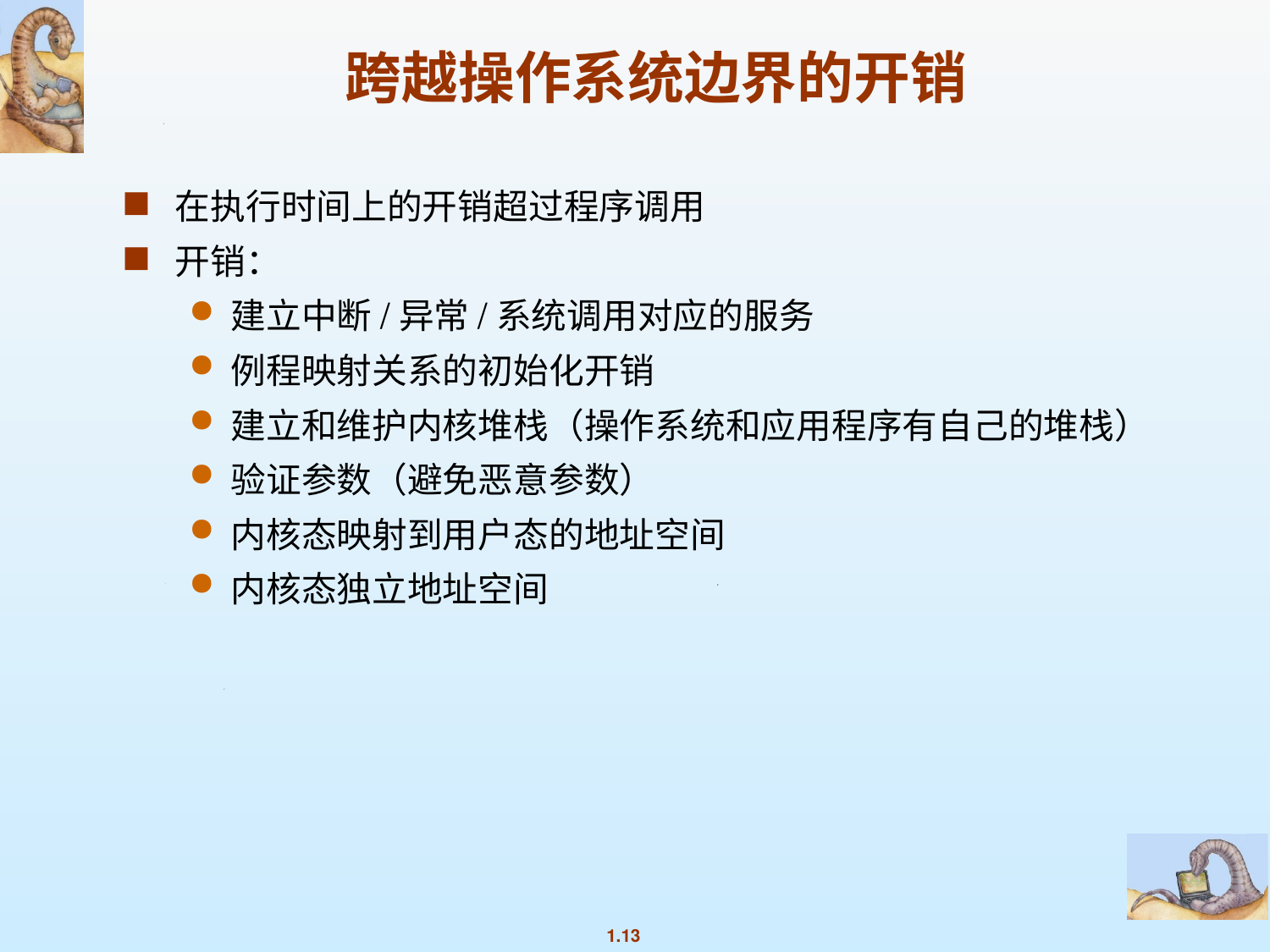

# 跨越操作系统边界的开销
在执行时间上的开销超过程序调用
开销：
建立中断/异常/系统调用对应的服务
例程映射关系的初始化开销
建立和维护内核堆栈（操作系统和应用程序有自己的堆栈）
验证参数（避免恶意参数）
内核态映射到用户态的地址空间
内核态独立地址空间